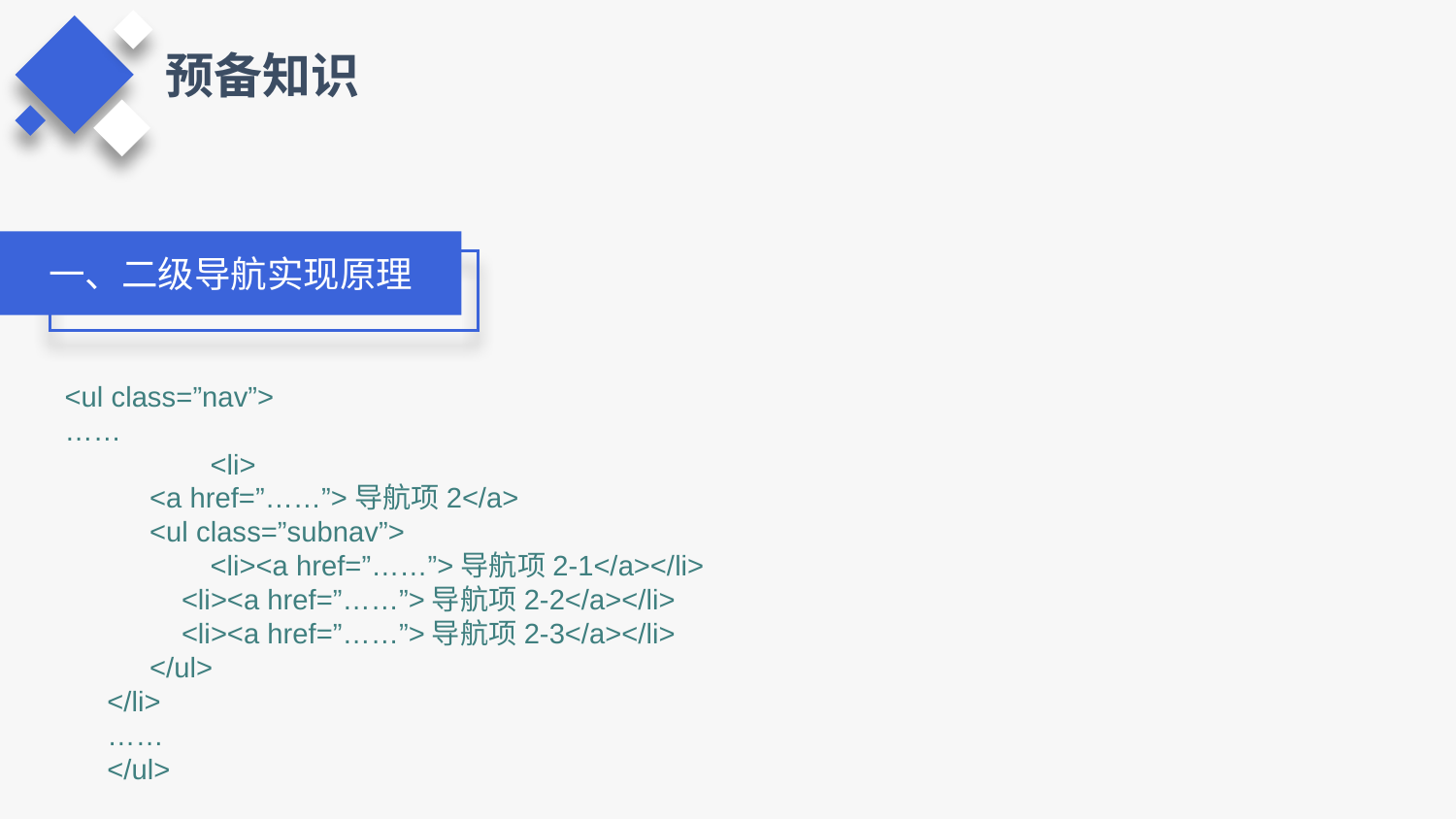

预备知识

一、二级导航实现原理

<ul class=”nav”>
……
	<li>
<a href=”……”>导航项2</a>
<ul class=”subnav”>
	<li><a href=”……”>导航项2-1</a></li>
    <li><a href=”……”>导航项2-2</a></li>
    <li><a href=”……”>导航项2-3</a></li>
</ul>
</li>
……
</ul>